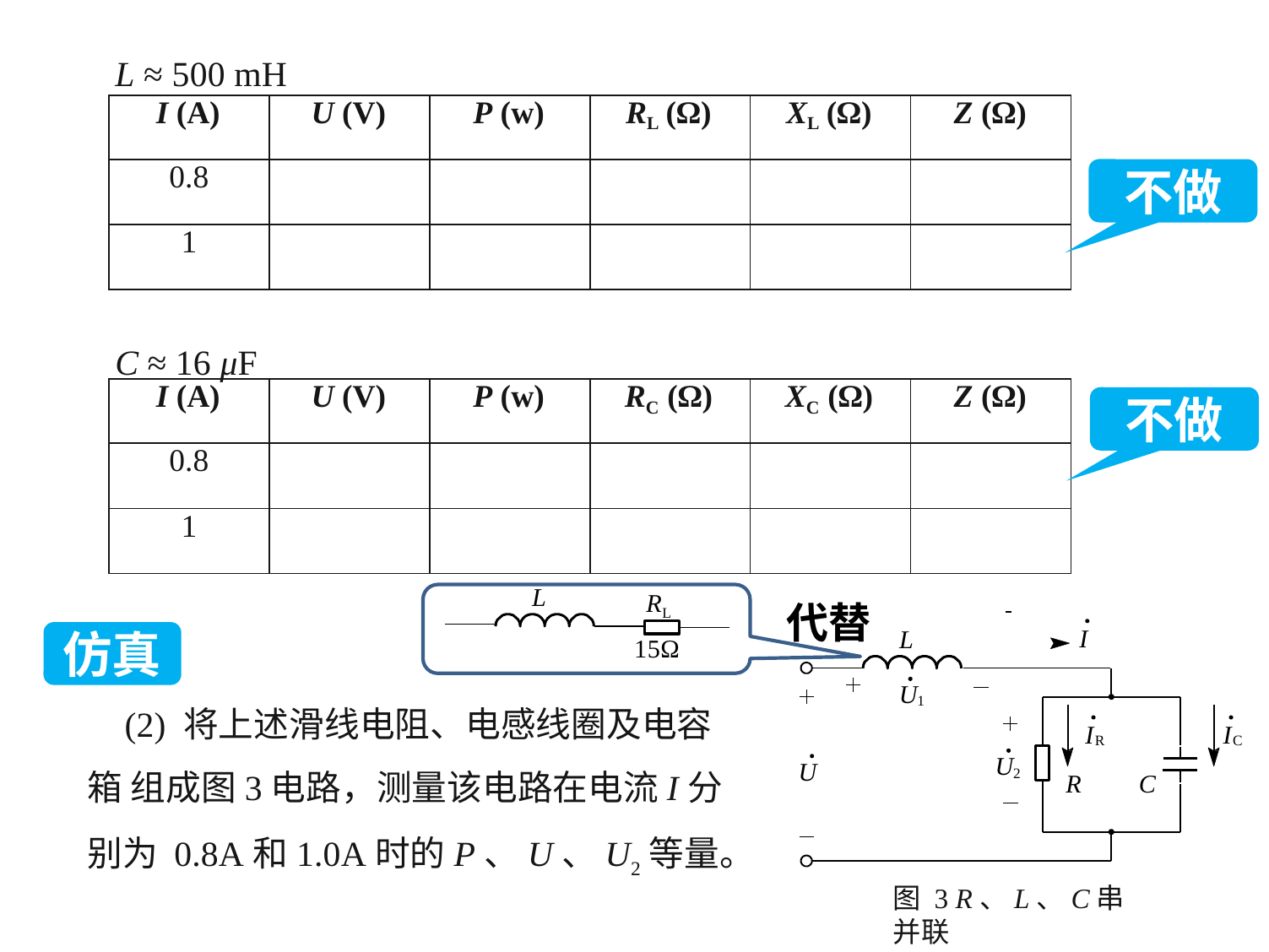

# L ≈ 500 mH
| I (A) | U (V) | P (w) | RL (Ω) | XL (Ω) | Z (Ω) |
| --- | --- | --- | --- | --- | --- |
| 0.8 |  |  |  |  |  |
| 1 |  |  |  |  |  |
不做
C ≈ 16 μF
| I (A) | U (V) | P (w) | RC (Ω) | XC (Ω) | Z (Ω) |
| --- | --- | --- | --- | --- | --- |
| 0.8 |  |  |  |  |  |
| 1 |  |  |  |  |  |
不做
L
RL

15Ω

代替

I
仿真
L

U1

(2) 将上述滑线电阻、电感线圈及电容箱 组成图3电路，测量该电路在电流I分别为 0.8A和1.0A时的P、U、U2等量。

IR
IC

U2

U

R
C

图 3 R、L、C串并联